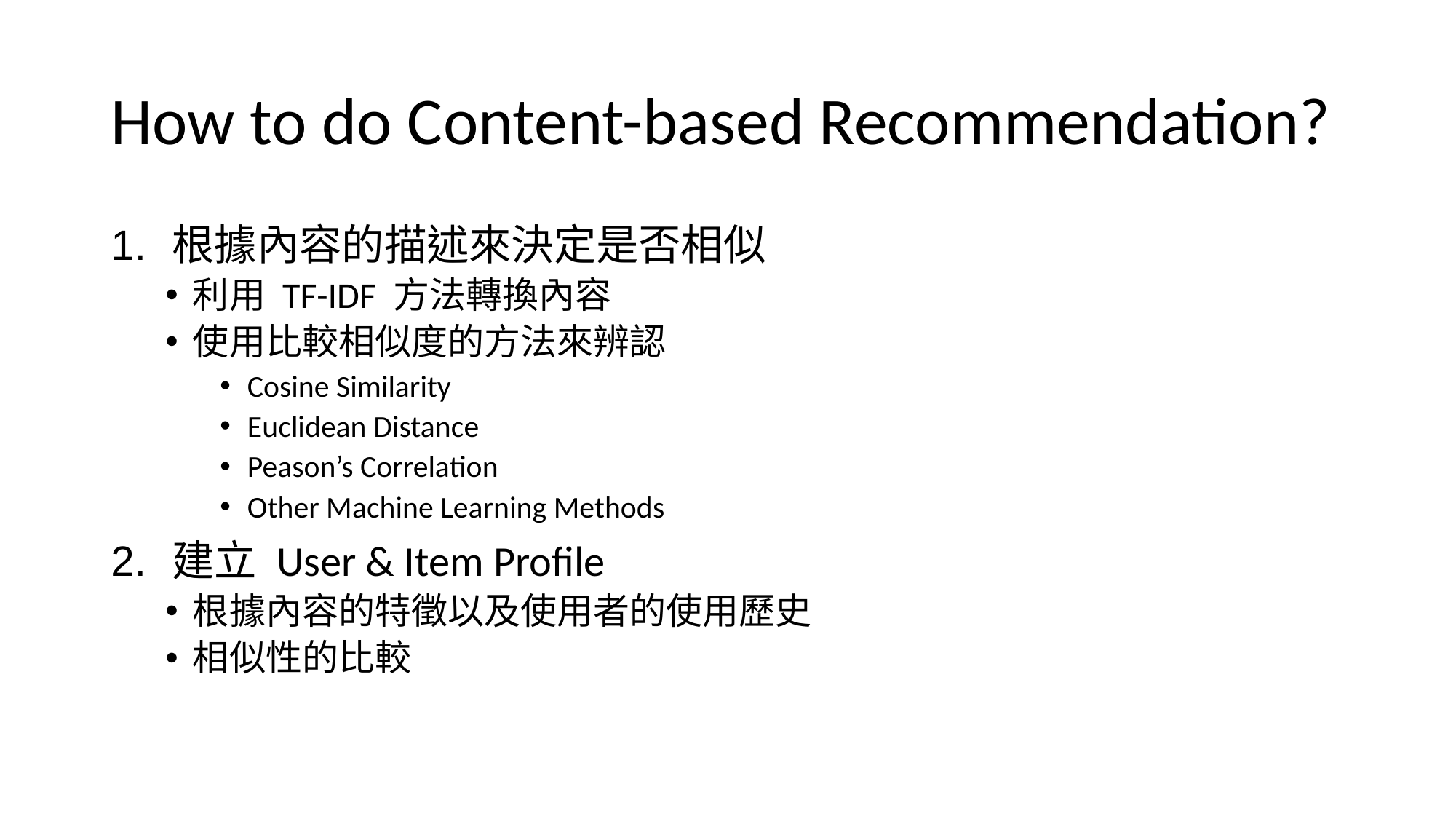

# How to do Content-based Recommendation?
根據內容的描述來決定是否相似
利用 TF-IDF 方法轉換內容
使用比較相似度的方法來辨認
Cosine Similarity
Euclidean Distance
Peason’s Correlation
Other Machine Learning Methods
建立 User & Item Profile
根據內容的特徵以及使用者的使用歷史
相似性的比較